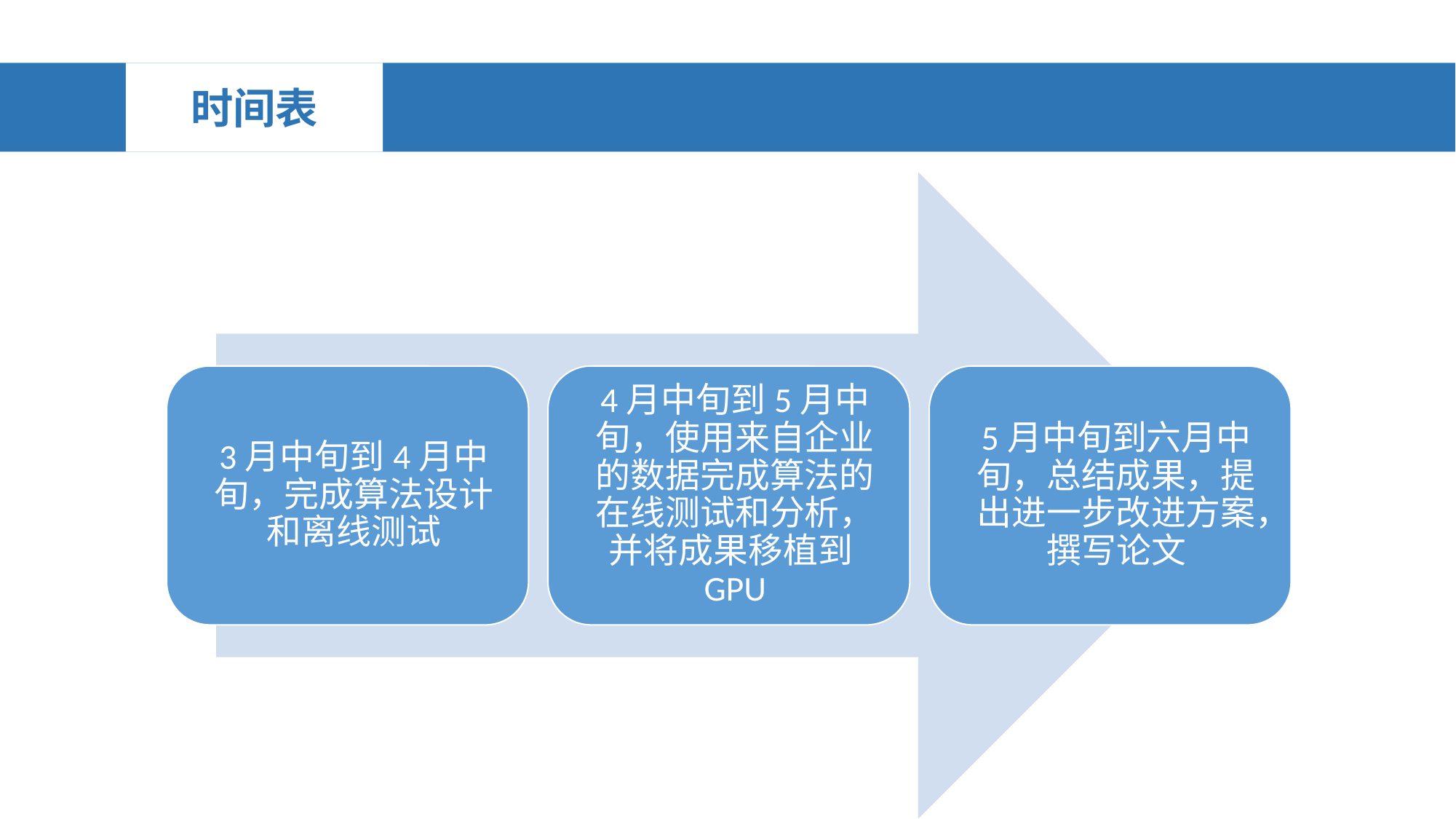

时间表
3月中旬到4月中旬，完成算法设计和离线测试
4月中旬到5月中旬，使用来自企业的数据完成算法的在线测试和分析，并将成果移植到GPU
5月中旬到六月中旬，总结成果，提出进一步改进方案，撰写论文